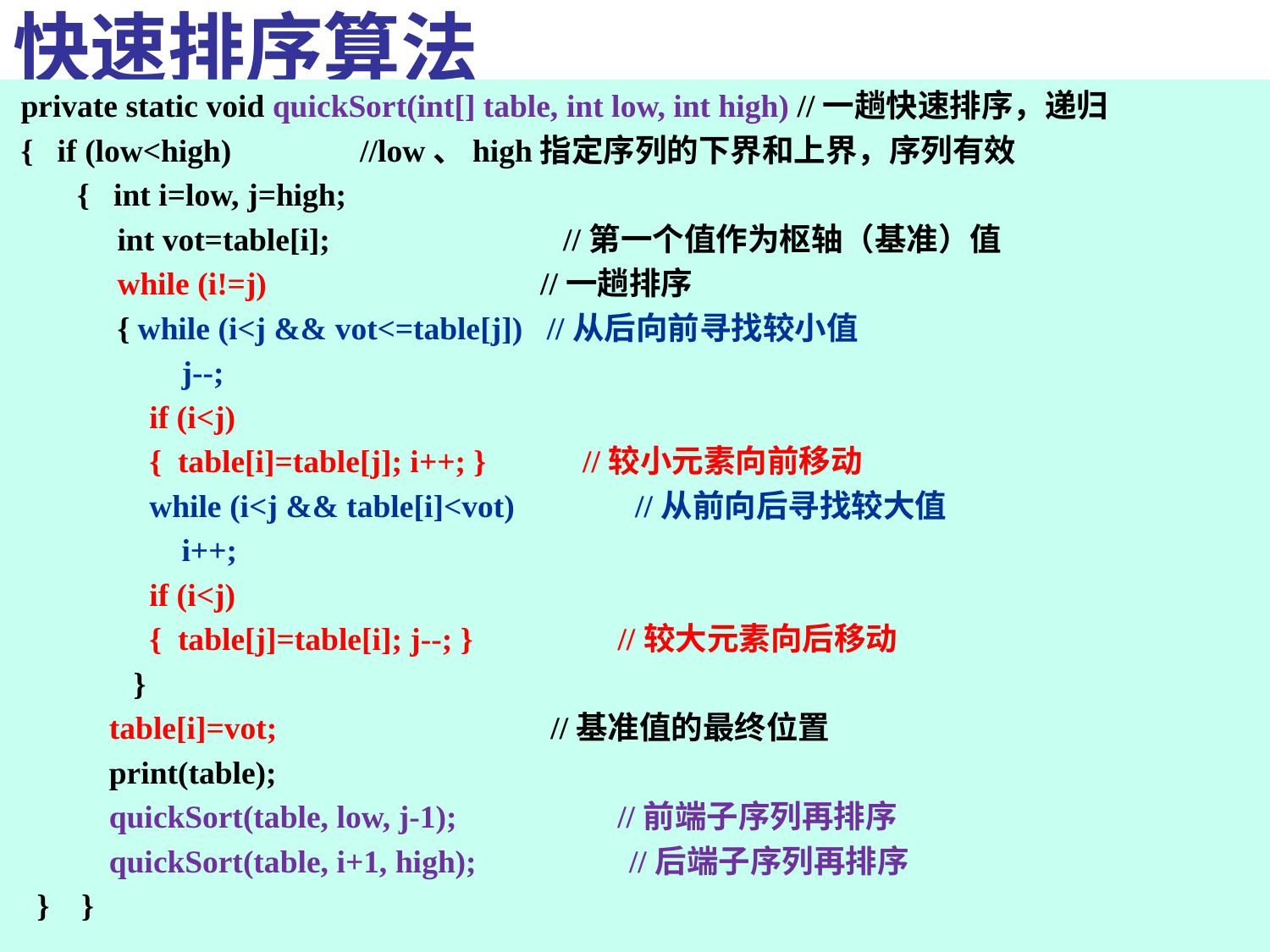

# 快速排序算法
 private static void quickSort(int[] table, int low, int high) //一趟快速排序，递归
 {   if (low<high)                //low、high指定序列的下界和上界，序列有效
        {   int i=low, j=high;
             int vot=table[i];                             //第一个值作为枢轴（基准）值
             while (i!=j)                                  //一趟排序
             { while (i<j && vot<=table[j])   //从后向前寻找较小值
                     j--;
                 if (i<j)
                 {  table[i]=table[j]; i++; }            //较小元素向前移动
                 while (i<j && table[i]<vot)               //从前向后寻找较大值
                     i++;
                 if (i<j)
                 {  table[j]=table[i]; j--; }                  //较大元素向后移动
               }
            table[i]=vot;                                  //基准值的最终位置
            print(table);
            quickSort(table, low, j-1);                    //前端子序列再排序
            quickSort(table, i+1, high);                   //后端子序列再排序
   }    }
38